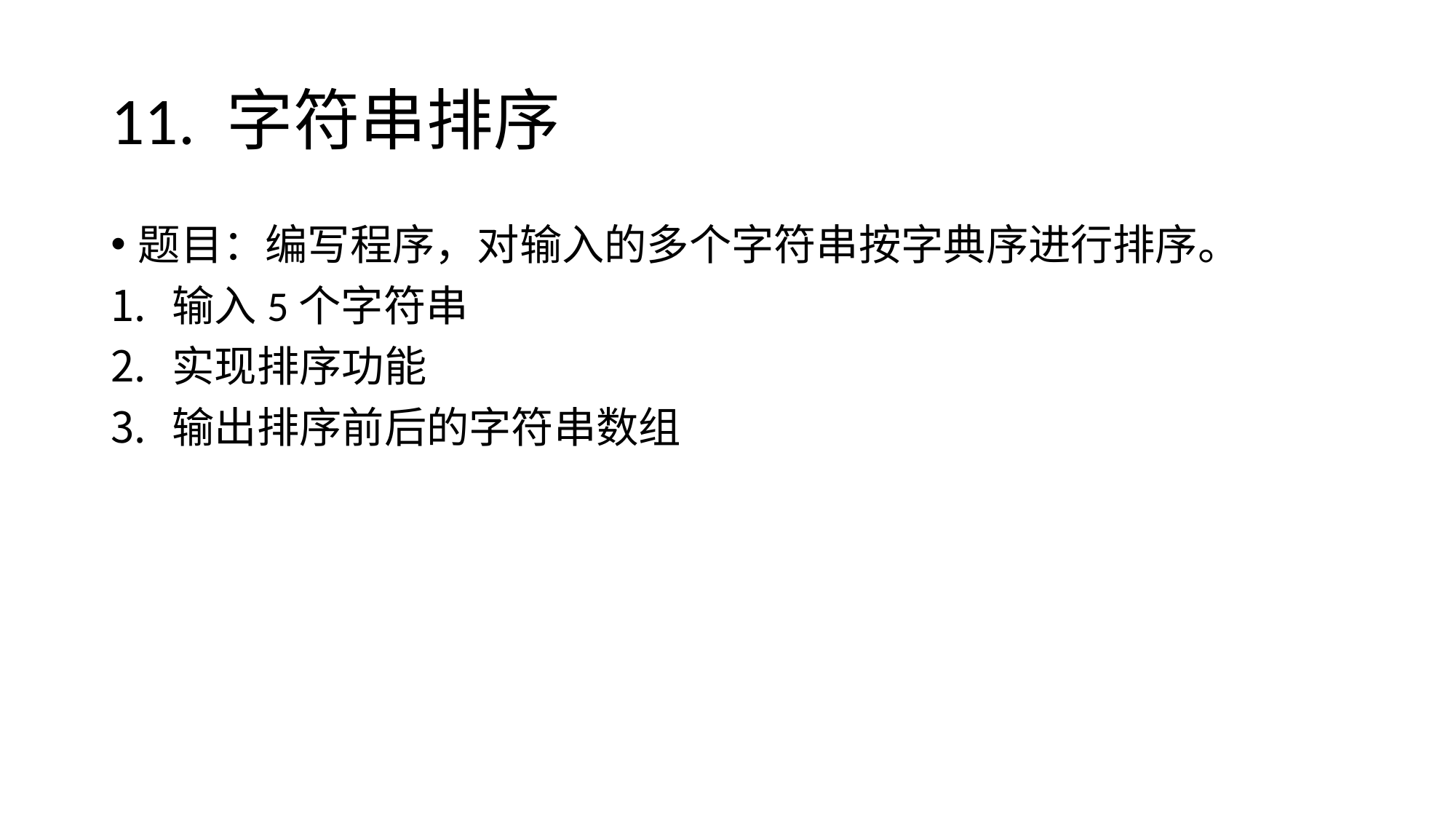

# 11. 字符串排序
题目：编写程序，对输入的多个字符串按字典序进行排序。
输入5个字符串
实现排序功能
输出排序前后的字符串数组